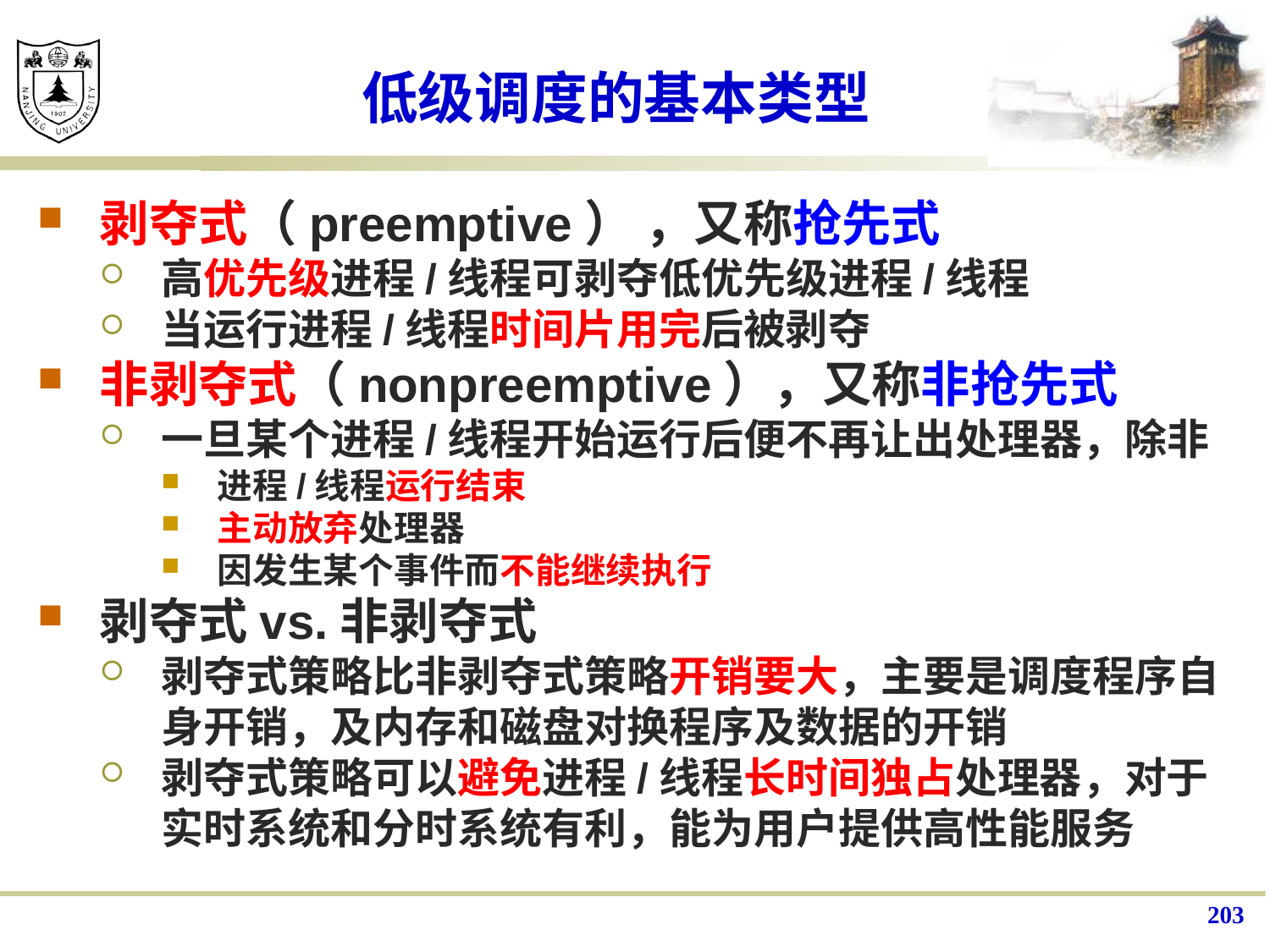

# 低级调度的基本类型
剥夺式（preemptive） ，又称抢先式
高优先级进程/线程可剥夺低优先级进程/线程
当运行进程/线程时间片用完后被剥夺
非剥夺式（nonpreemptive），又称非抢先式
一旦某个进程/线程开始运行后便不再让出处理器，除非
进程/线程运行结束
主动放弃处理器
因发生某个事件而不能继续执行
剥夺式vs.非剥夺式
剥夺式策略比非剥夺式策略开销要大，主要是调度程序自身开销，及内存和磁盘对换程序及数据的开销
剥夺式策略可以避免进程/线程长时间独占处理器，对于实时系统和分时系统有利，能为用户提供高性能服务
203